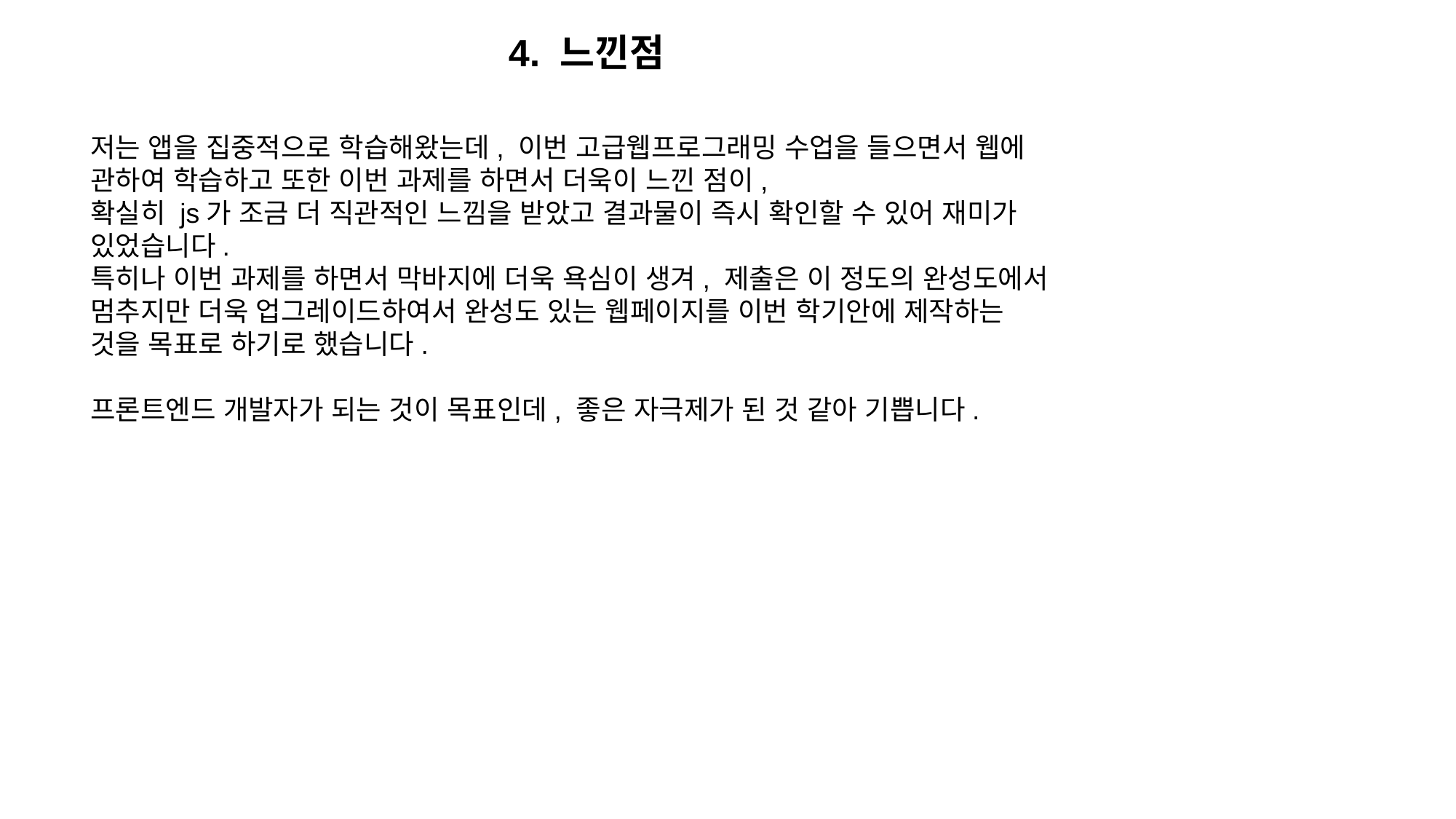

4. 느낀점
저는 앱을 집중적으로 학습해왔는데, 이번 고급웹프로그래밍 수업을 들으면서 웹에 관하여 학습하고 또한 이번 과제를 하면서 더욱이 느낀 점이,
확실히 js가 조금 더 직관적인 느낌을 받았고 결과물이 즉시 확인할 수 있어 재미가 있었습니다.
특히나 이번 과제를 하면서 막바지에 더욱 욕심이 생겨, 제출은 이 정도의 완성도에서 멈추지만 더욱 업그레이드하여서 완성도 있는 웹페이지를 이번 학기안에 제작하는 것을 목표로 하기로 했습니다.

프론트엔드 개발자가 되는 것이 목표인데, 좋은 자극제가 된 것 같아 기쁩니다.